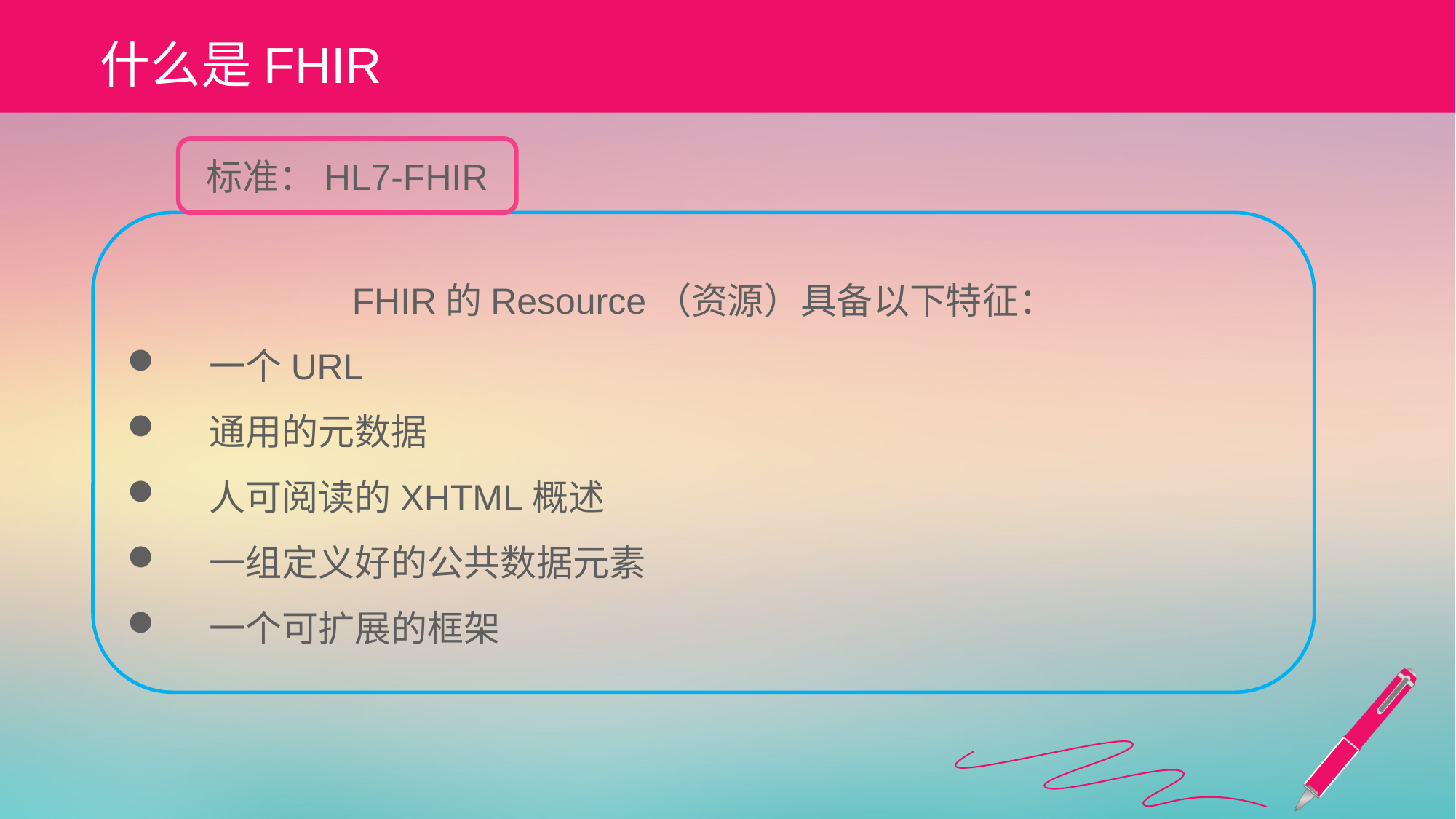

# 什么是FHIR
标准：HL7-FHIR
FHIR的Resource（资源）具备以下特征：
    一个URL
    通用的元数据
    人可阅读的XHTML概述
    一组定义好的公共数据元素
    一个可扩展的框架